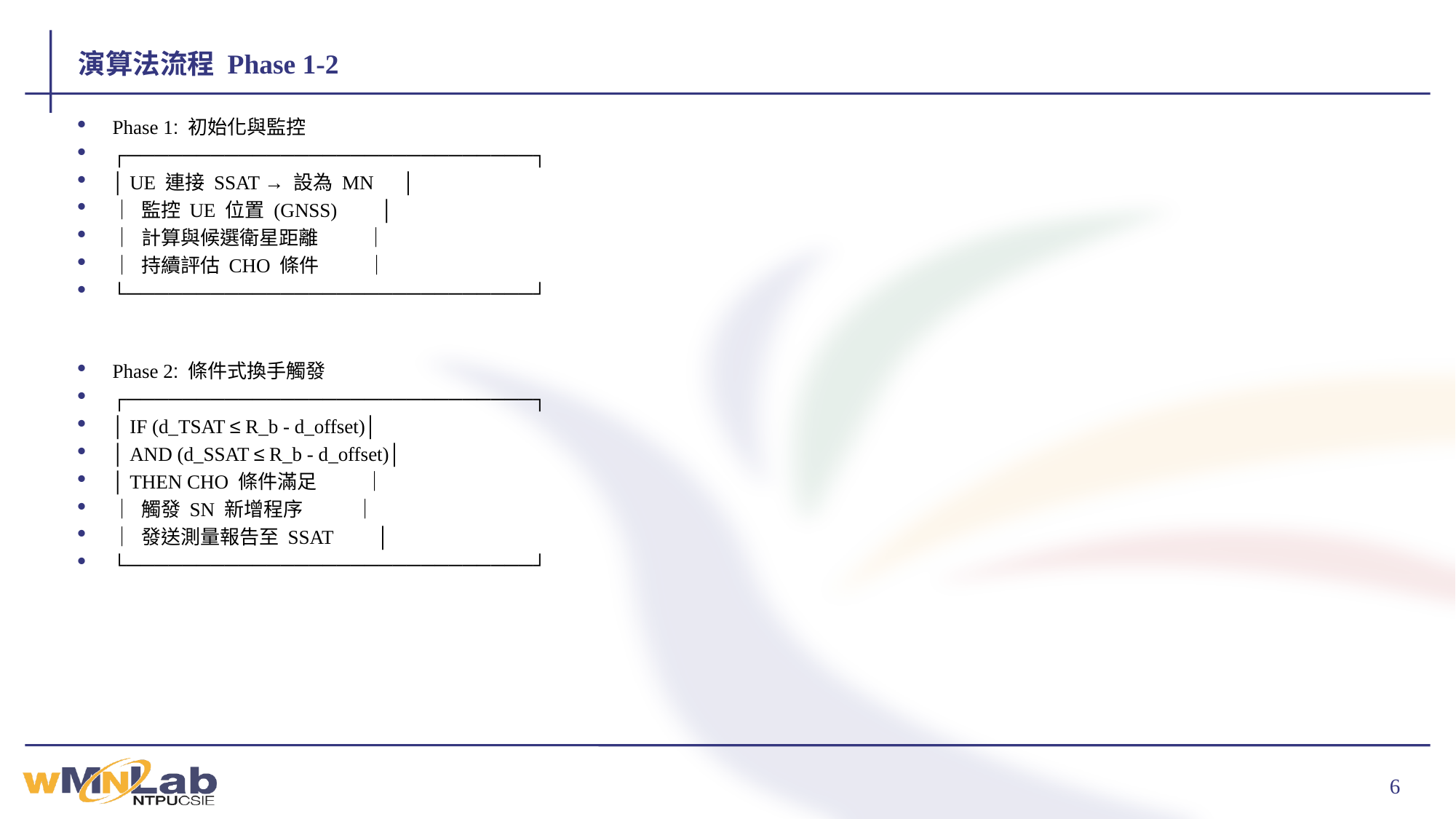

# 演算法流程 Phase 1-2
Phase 1: 初始化與監控
┌─────────────────────────────┐
│ UE 連接 SSAT → 設為 MN      │
│ 監控 UE 位置 (GNSS)         │
│ 計算與候選衛星距離           │
│ 持續評估 CHO 條件           │
└─────────────────────────────┘

Phase 2: 條件式換手觸發
┌─────────────────────────────┐
│ IF (d_TSAT ≤ R_b - d_offset)│
│ AND (d_SSAT ≤ R_b - d_offset)│
│ THEN CHO 條件滿足           │
│ 觸發 SN 新增程序            │
│ 發送測量報告至 SSAT         │
└─────────────────────────────┘